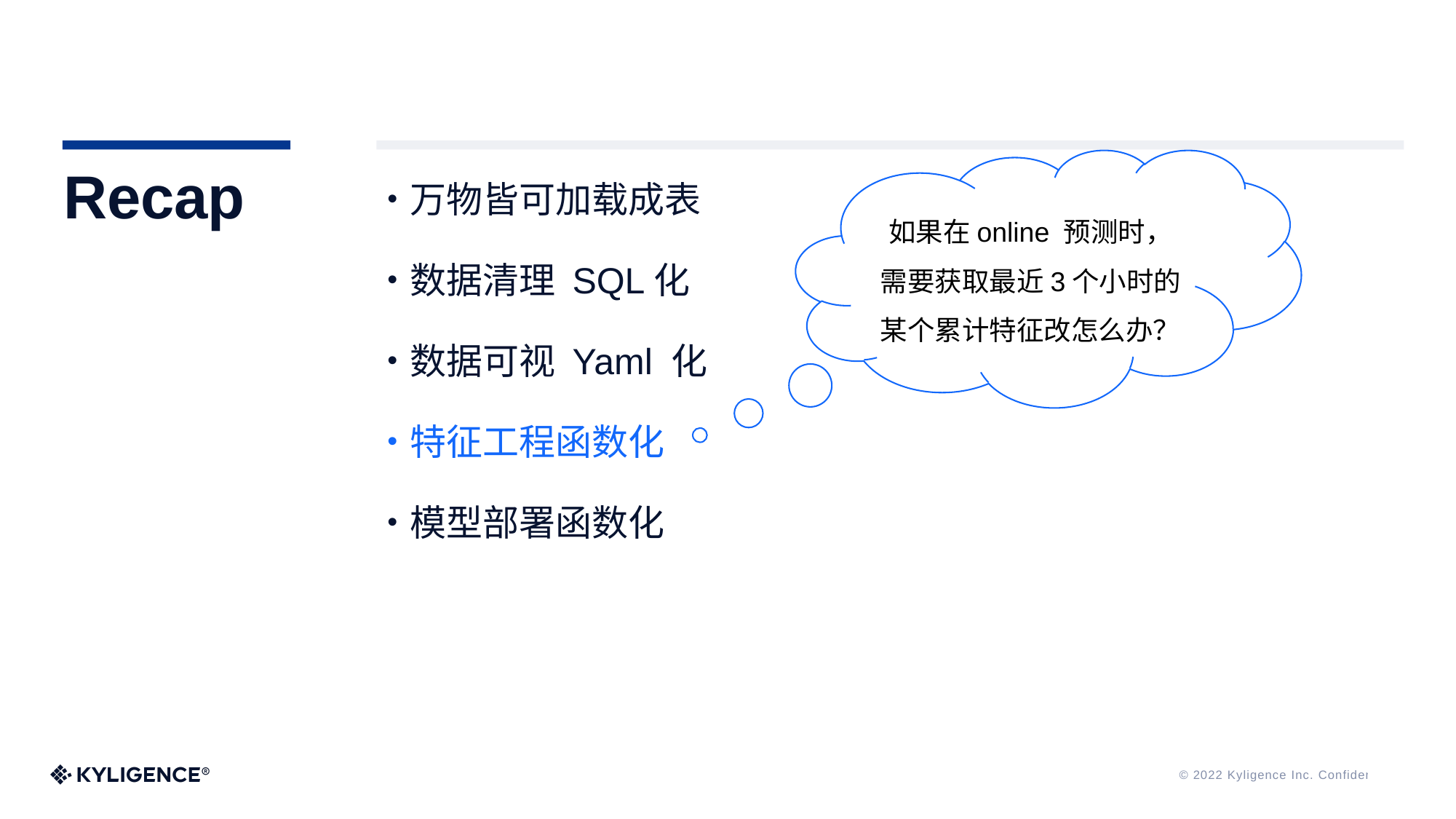

万物皆可加载成表
数据清理 SQL化
数据可视 Yaml 化
特征工程函数化
模型部署函数化

如果在online 预测时，需要获取最近3个小时的某个累计特征改怎么办？